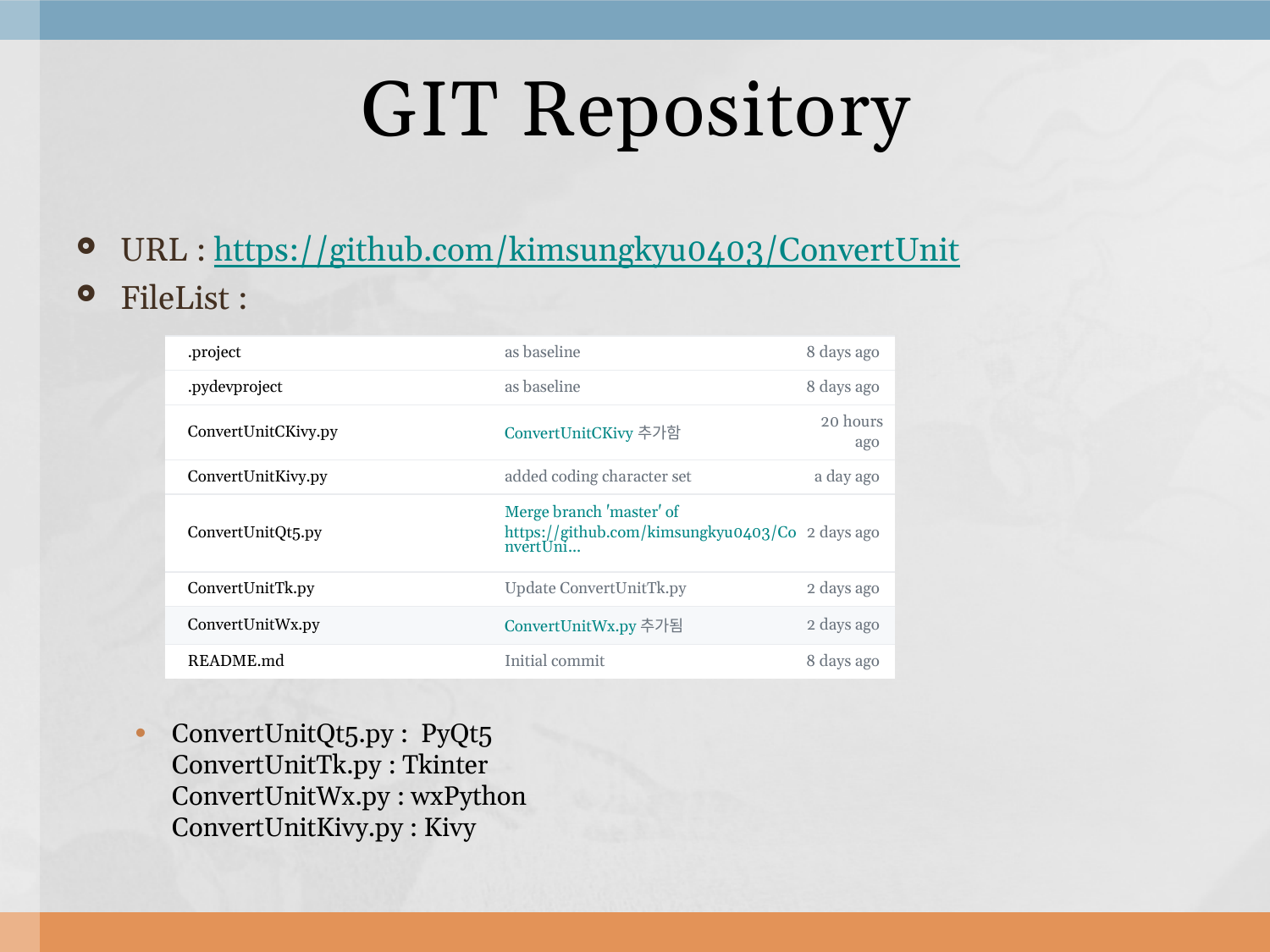

# GIT Repository
URL : https://github.com/kimsungkyu0403/ConvertUnit
FileList :

ConvertUnitQt5.py :  PyQt5
ConvertUnitTk.py : Tkinter
ConvertUnitWx.py : wxPython
ConvertUnitKivy.py : Kivy
|  | .project | as baseline | 8 days ago |
| --- | --- | --- | --- |
|  | .pydevproject | as baseline | 8 days ago |
|  | ConvertUnitCKivy.py | ConvertUnitCKivy 추가함 | 20 hours ago |
|  | ConvertUnitKivy.py | added coding character set | a day ago |
|  | ConvertUnitQt5.py | Merge branch 'master' of https://github.com/kimsungkyu0403/ConvertUni… | 2 days ago |
|  | ConvertUnitTk.py | Update ConvertUnitTk.py | 2 days ago |
|  | ConvertUnitWx.py | ConvertUnitWx.py 추가됨 | 2 days ago |
|  | README.md | Initial commit | 8 days ago |